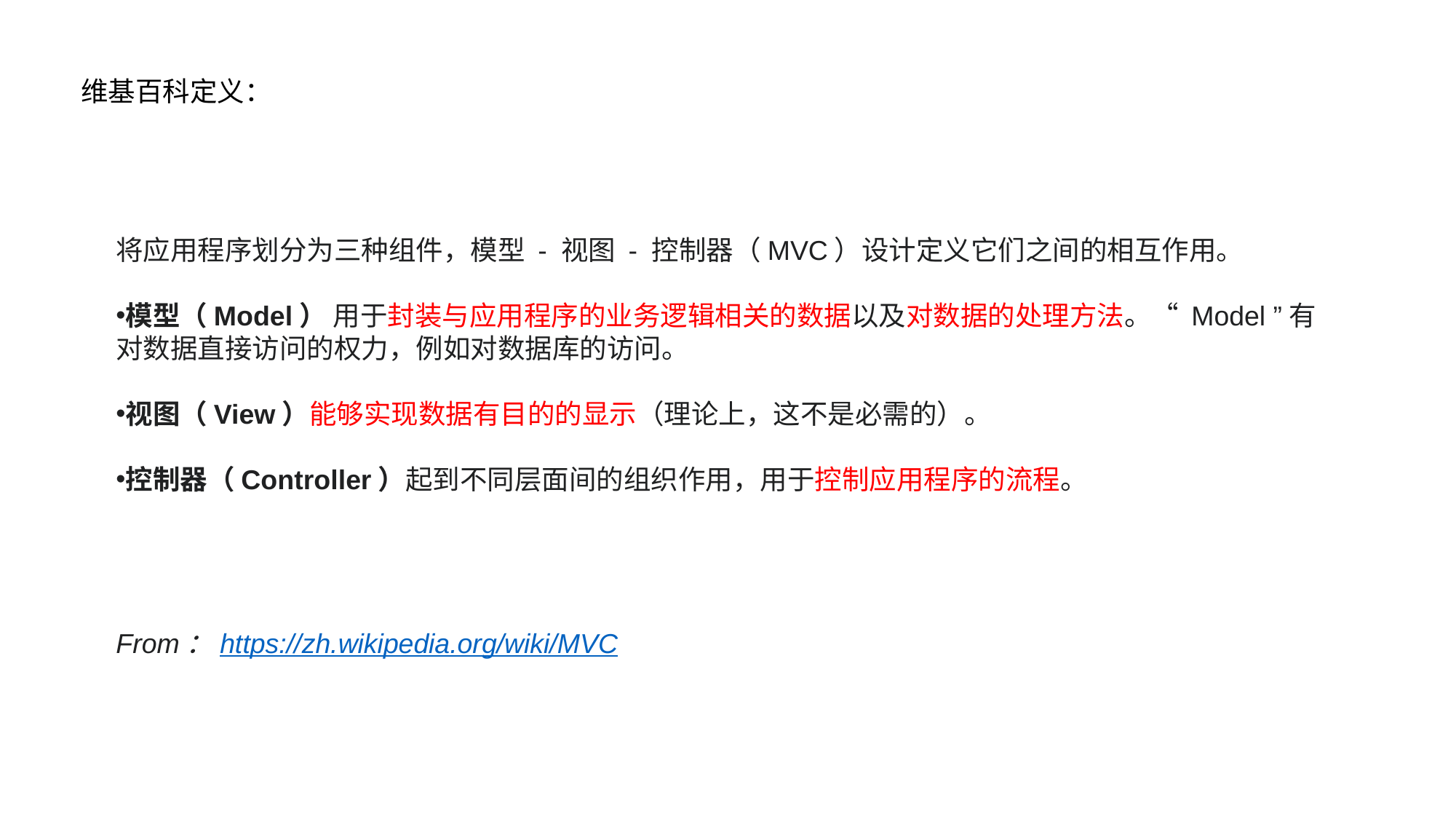

维基百科定义：
将应用程序划分为三种组件，模型 - 视图 - 控制器（MVC）设计定义它们之间的相互作用。

模型（Model） 用于封装与应用程序的业务逻辑相关的数据以及对数据的处理方法。“ Model ”有对数据直接访问的权力，例如对数据库的访问。

视图（View）能够实现数据有目的的显示（理论上，这不是必需的）。

控制器（Controller）起到不同层面间的组织作用，用于控制应用程序的流程。

From：https://zh.wikipedia.org/wiki/MVC